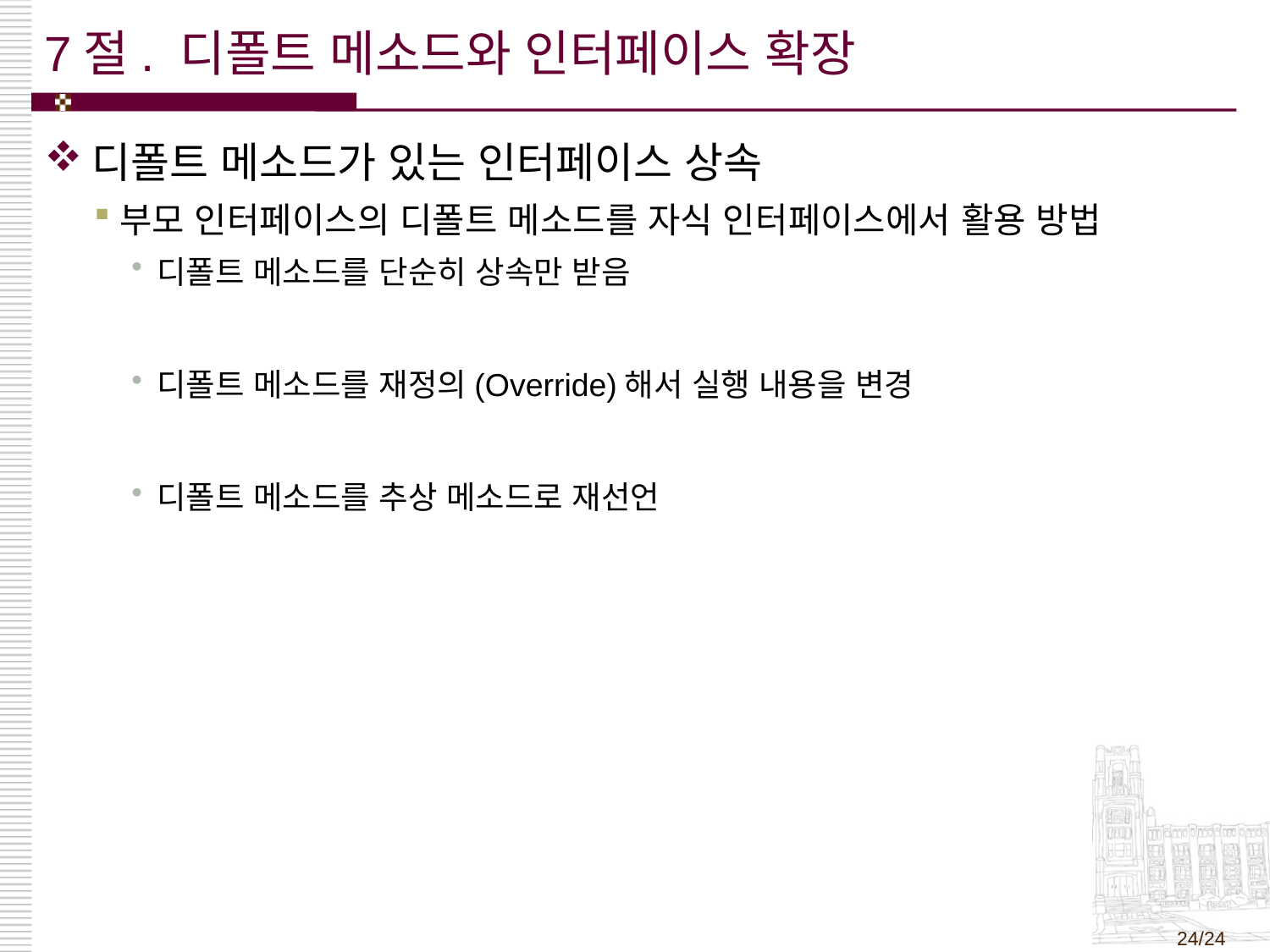

# 7절. 디폴트 메소드와 인터페이스 확장
디폴트 메소드가 있는 인터페이스 상속
부모 인터페이스의 디폴트 메소드를 자식 인터페이스에서 활용 방법
디폴트 메소드를 단순히 상속만 받음

디폴트 메소드를 재정의(Override)해서 실행 내용을 변경

디폴트 메소드를 추상 메소드로 재선언